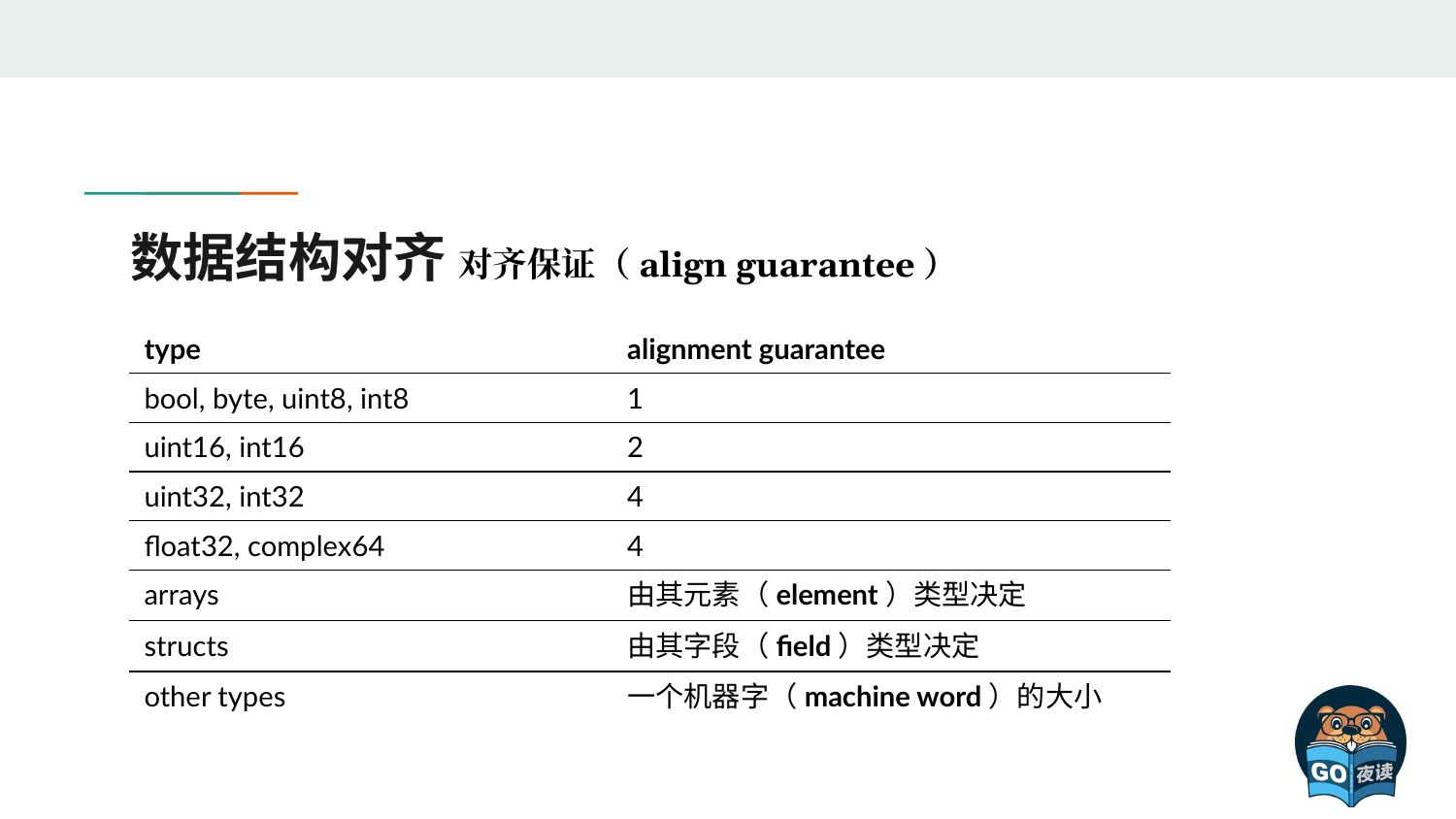

# 数据结构对齐 对齐保证（align guarantee）
| type | alignment guarantee |
| --- | --- |
| bool, byte, uint8, int8 | 1 |
| uint16, int16 | 2 |
| uint32, int32 | 4 |
| float32, complex64 | 4 |
| arrays | 由其元素（element）类型决定 |
| structs | 由其字段（field）类型决定 |
| other types | 一个机器字（machine word）的大小 |